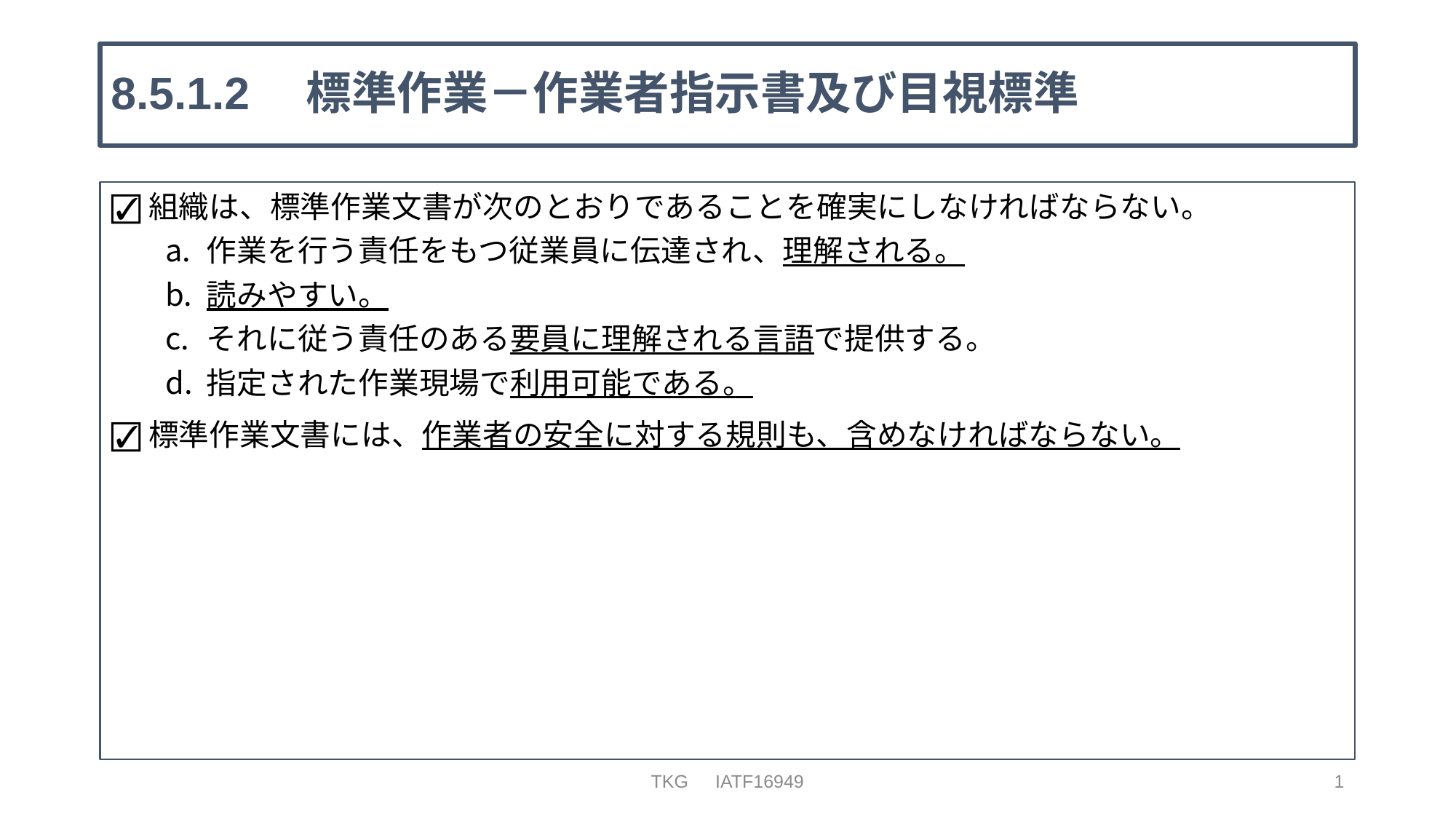

# 8.5.1.2　標準作業－作業者指示書及び目視標準
☑組織は、標準作業文書が次のとおりであることを確実にしなければならない。
作業を行う責任をもつ従業員に伝達され、理解される。
読みやすい。
それに従う責任のある要員に理解される言語で提供する。
指定された作業現場で利用可能である。
☑標準作業文書には、作業者の安全に対する規則も、含めなければならない。

TKG　IATF16949
1